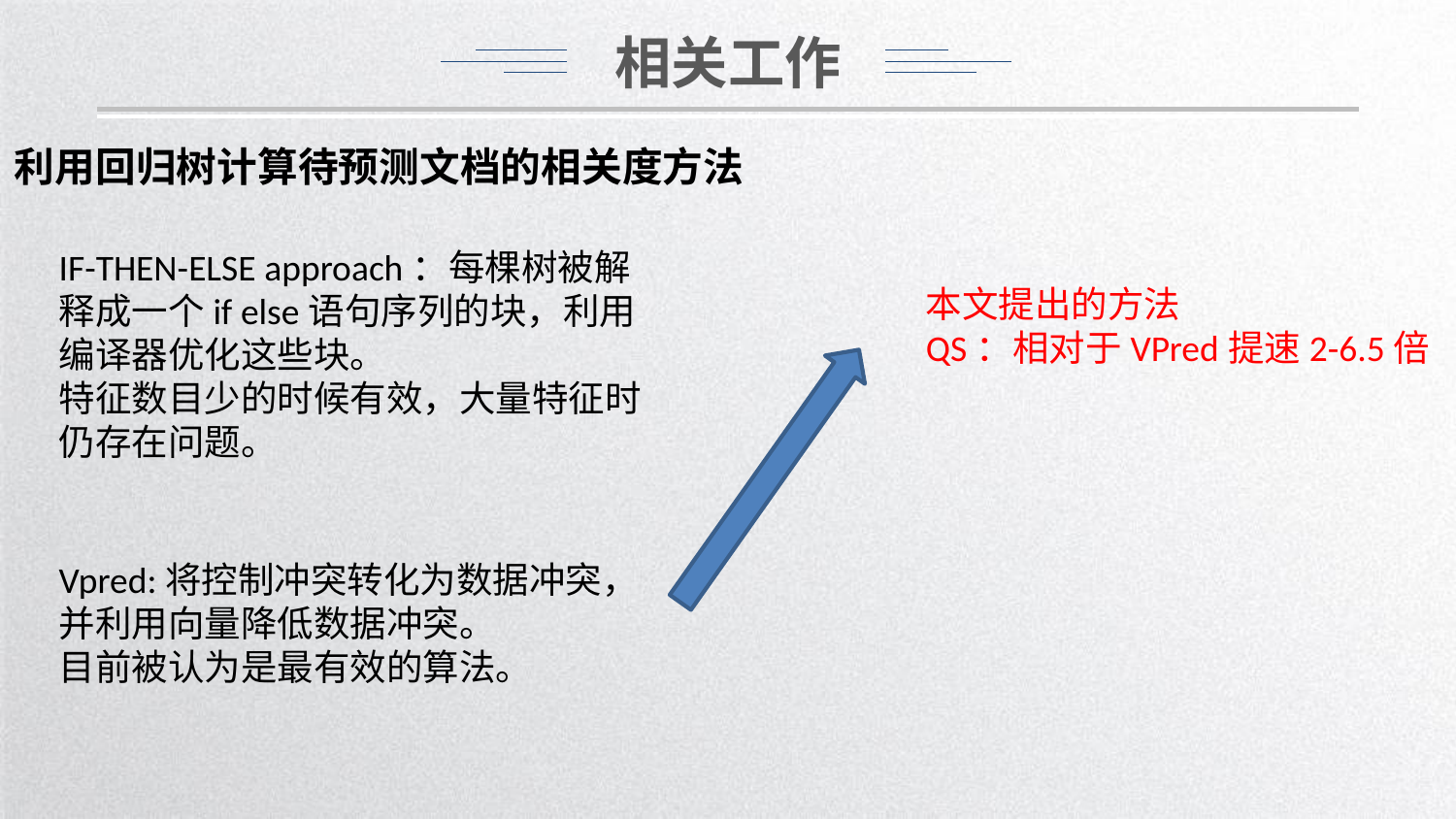

相关工作

利用回归树计算待预测文档的相关度方法
IF-THEN-ELSE approach：每棵树被解释成一个if else语句序列的块，利用编译器优化这些块。
特征数目少的时候有效，大量特征时仍存在问题。

本文提出的方法
QS：相对于VPred提速2-6.5倍

Vpred:将控制冲突转化为数据冲突，并利用向量降低数据冲突。
目前被认为是最有效的算法。